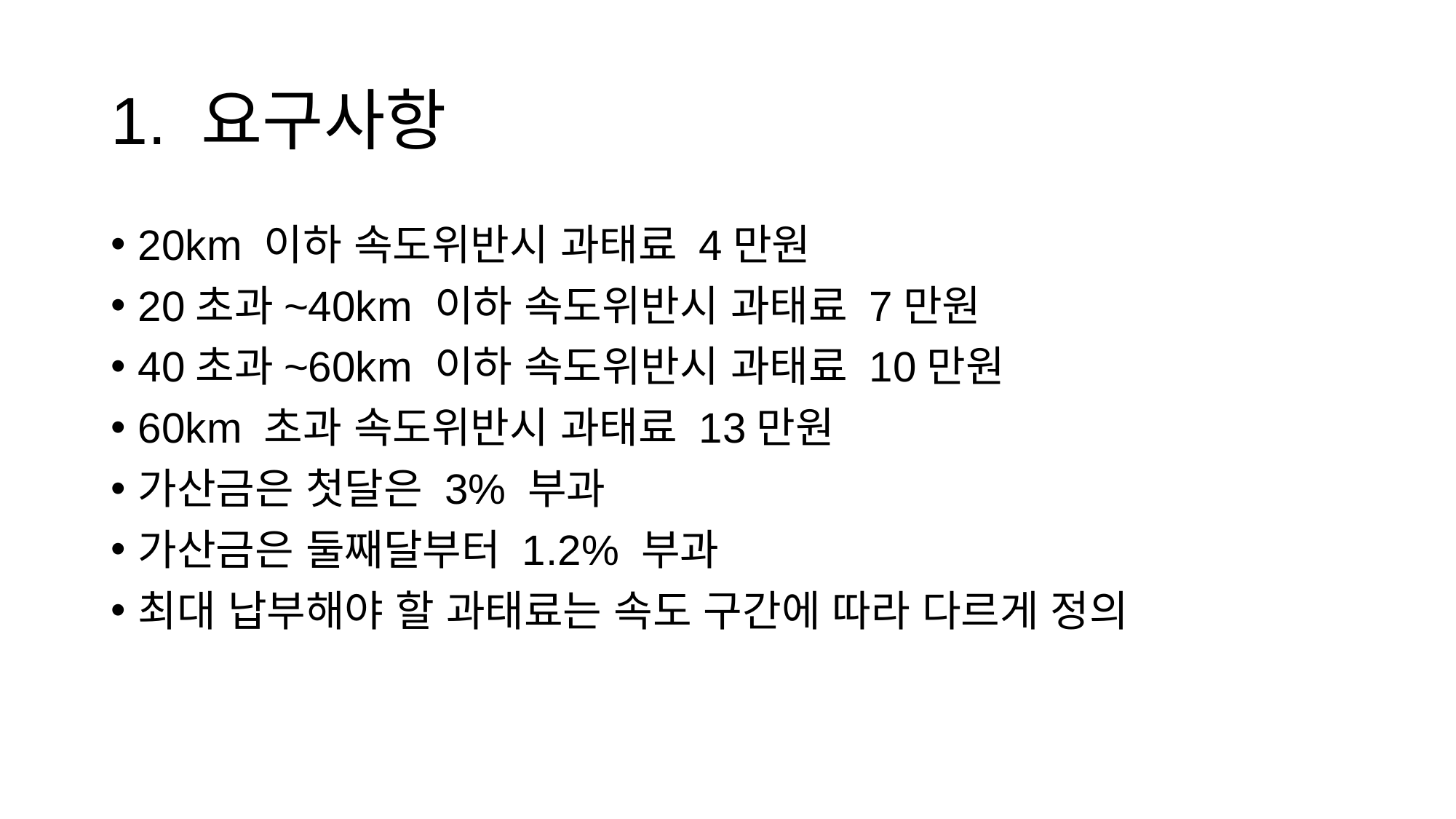

# 1. 요구사항
20km 이하 속도위반시 과태료 4만원
20초과~40km 이하 속도위반시 과태료 7만원
40초과~60km 이하 속도위반시 과태료 10만원
60km 초과 속도위반시 과태료 13만원
가산금은 첫달은 3% 부과
가산금은 둘째달부터 1.2% 부과
최대 납부해야 할 과태료는 속도 구간에 따라 다르게 정의